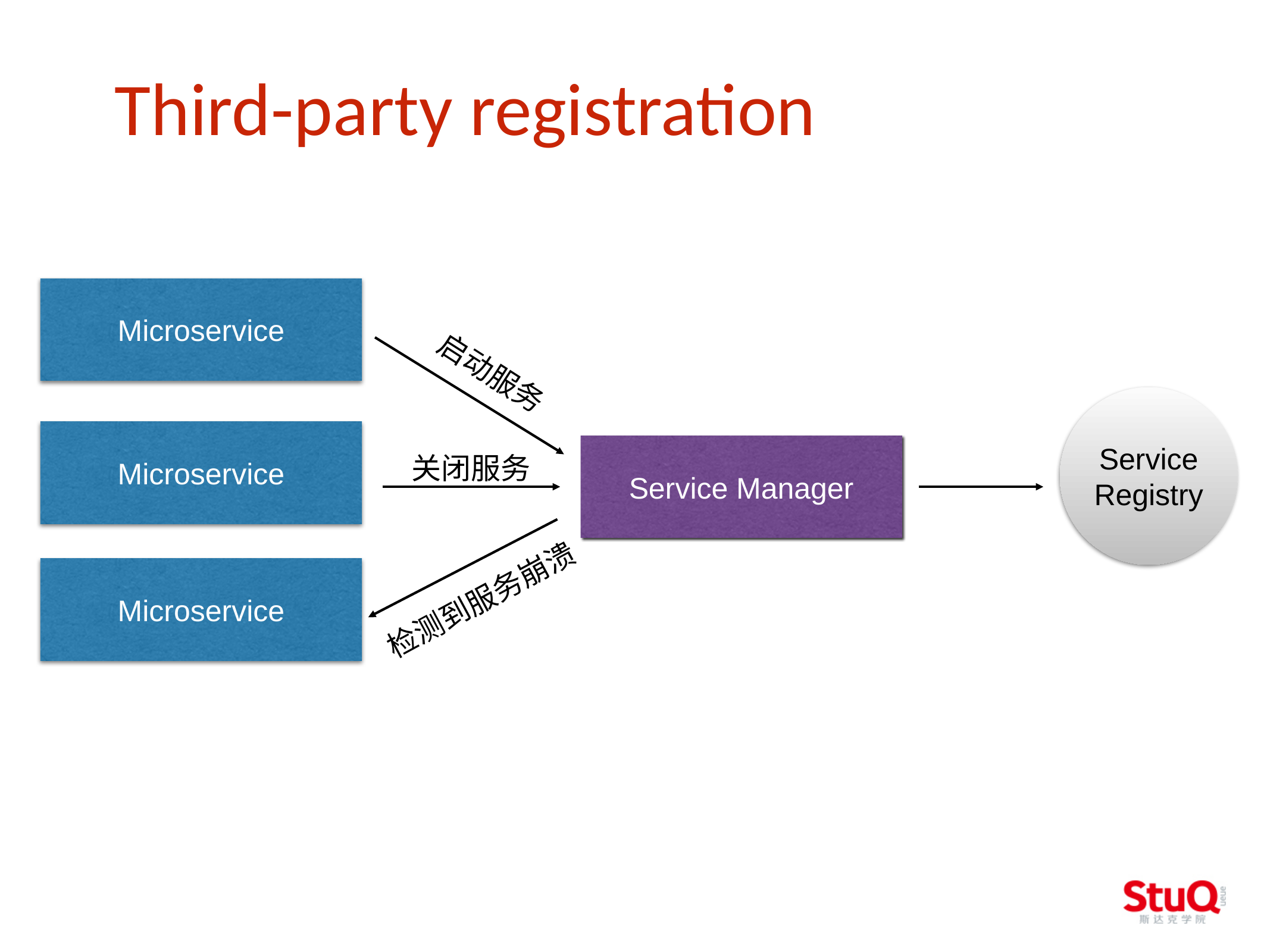

Third-party registration
Microservice

启动服务
Service Registry
Microservice
Service Manager
关闭服务

Microservice
检测到服务崩溃